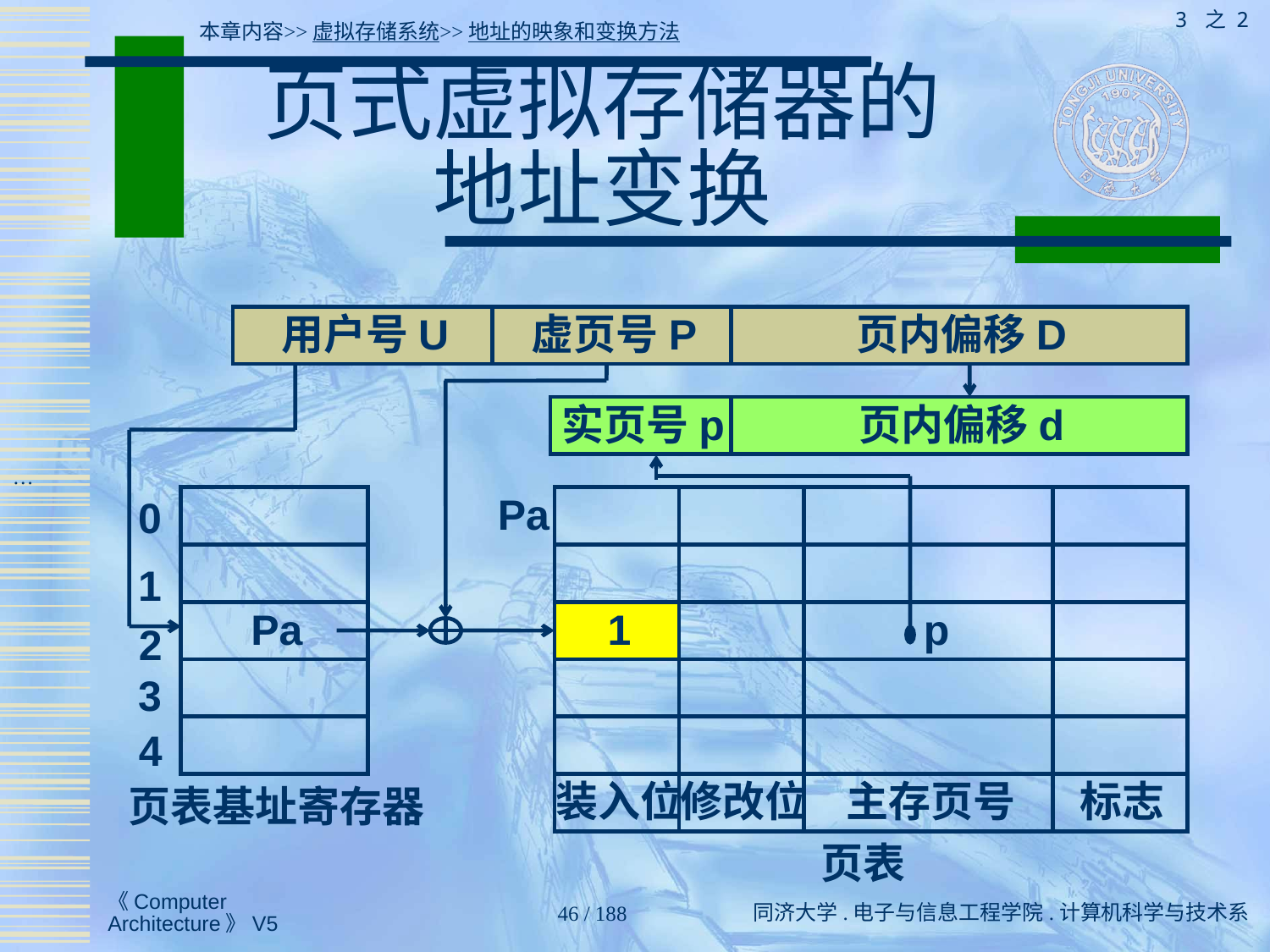

3 之 2
本章内容>>虚拟存储系统>>地址的映象和变换方法
# 页式虚拟存储器的 地址变换
用户号U
虚页号P
页内偏移D

实页号p
页内偏移d

…

0

Pa

1
Pa
1

 p

2

3

4
装入位
修改位
主存页号
标志
页表基址寄存器
页表